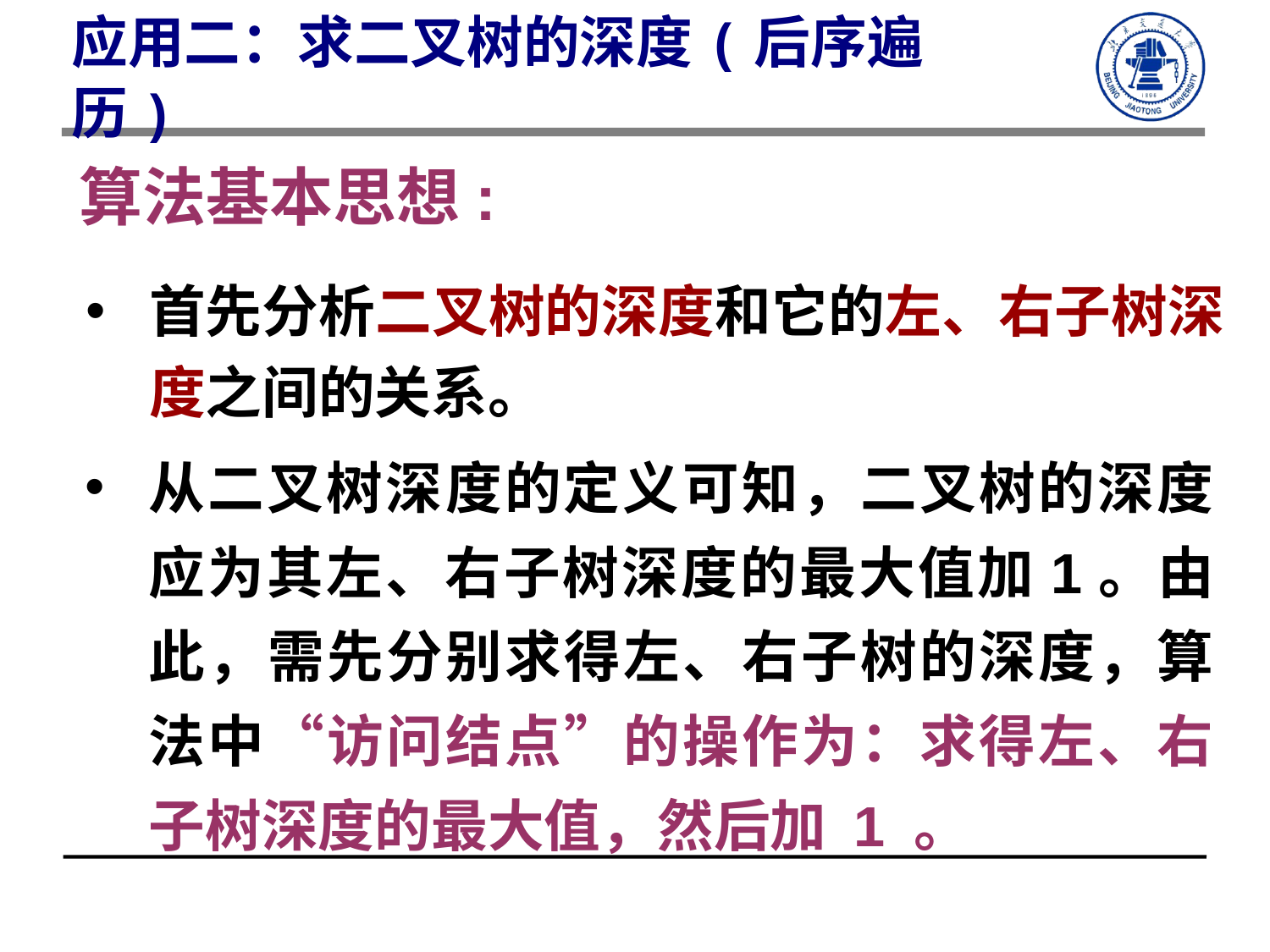

应用二：求二叉树的深度(后序遍历)
算法基本思想:
首先分析二叉树的深度和它的左、右子树深度之间的关系。
从二叉树深度的定义可知，二叉树的深度应为其左、右子树深度的最大值加1。由此，需先分别求得左、右子树的深度，算法中“访问结点”的操作为：求得左、右子树深度的最大值，然后加 1 。